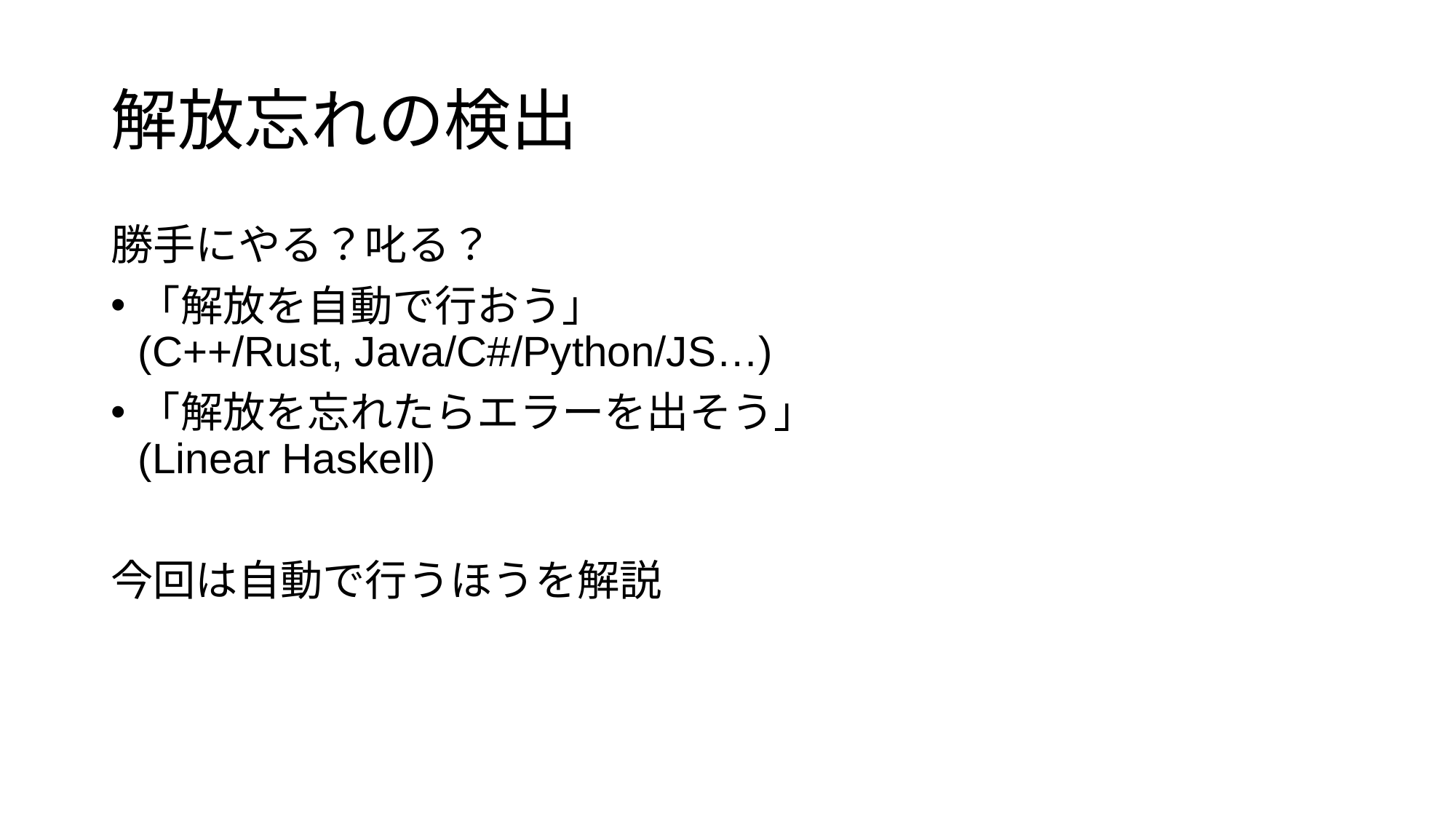

# 解放忘れの検出
勝手にやる？叱る？
「解放を自動で行おう」
(C++/Rust, Java/C#/Python/JS…)
「解放を忘れたらエラーを出そう」
(Linear Haskell)

今回は自動で行うほうを解説